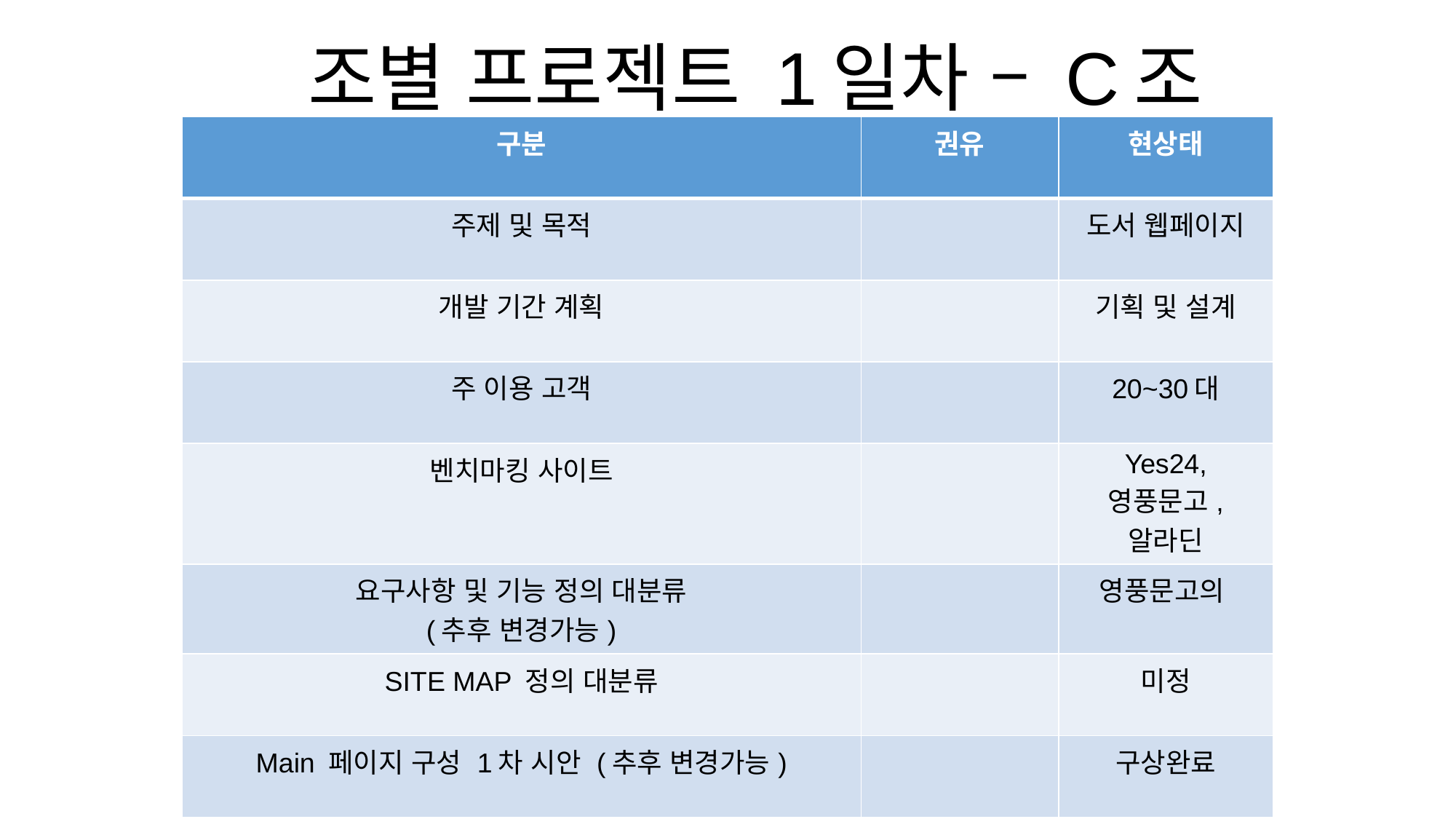

# 조별 프로젝트 1일차 – C조

| 구분 | 권유 | 현상태 |
| --- | --- | --- |
| 주제 및 목적 |  | 도서 웹페이지 |
| 개발 기간 계획 |  | 기획 및 설계 |
| 주 이용 고객 |  | 20~30대 |
| 벤치마킹 사이트 |  | Yes24, 영풍문고, 알라딘 |
| 요구사항 및 기능 정의 대분류 (추후 변경가능) |  | 영풍문고의 |
| SITE MAP 정의 대분류 |  | 미정 |
| Main 페이지 구성 1차 시안 (추후 변경가능) |  | 구상완료 |